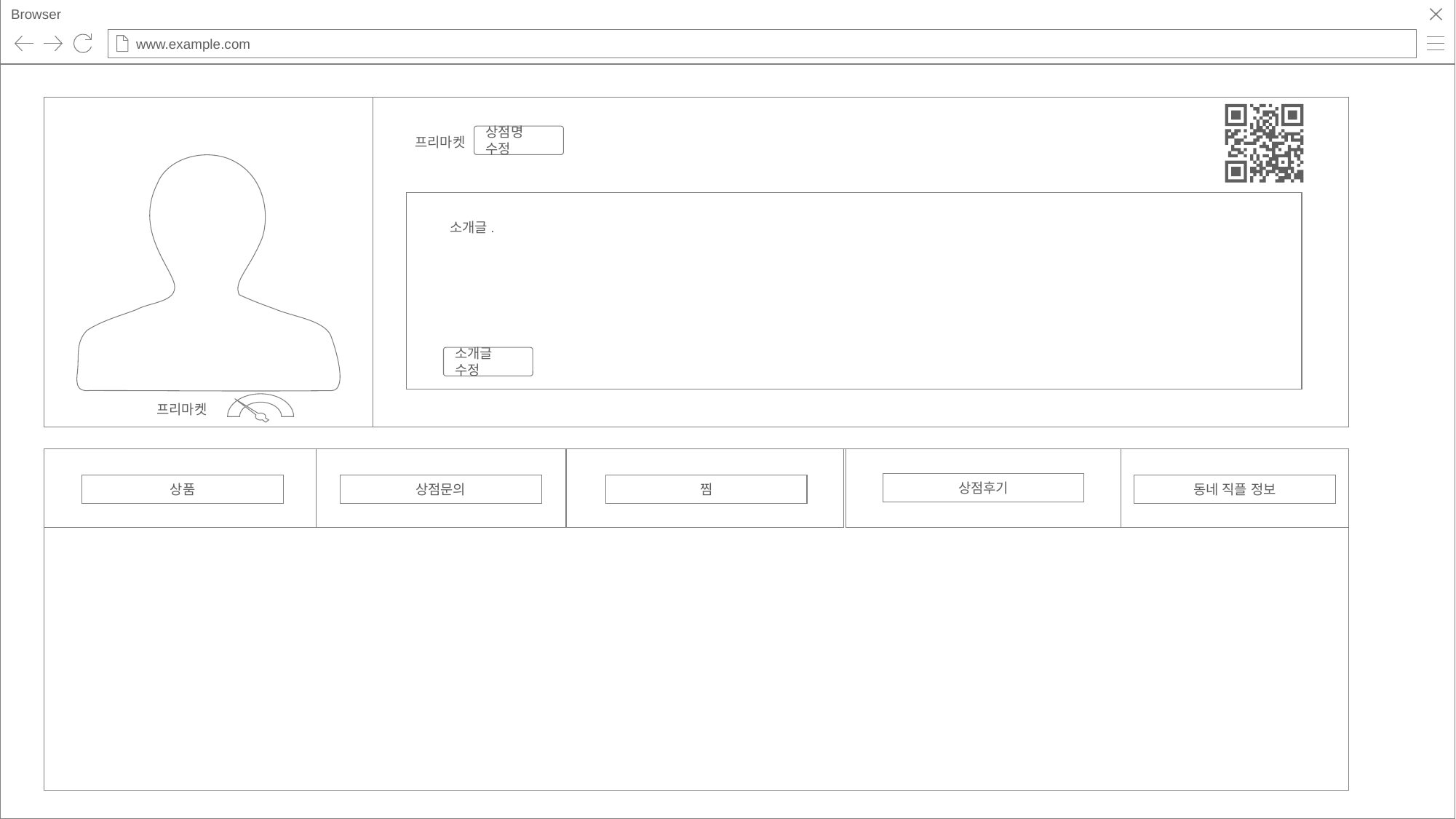

Browser

www.example.com

상점명 수정
프리마켓

소개글.
소개글 수정

프리마켓

상점후기
상품
상점문의
찜
동네 직플 정보